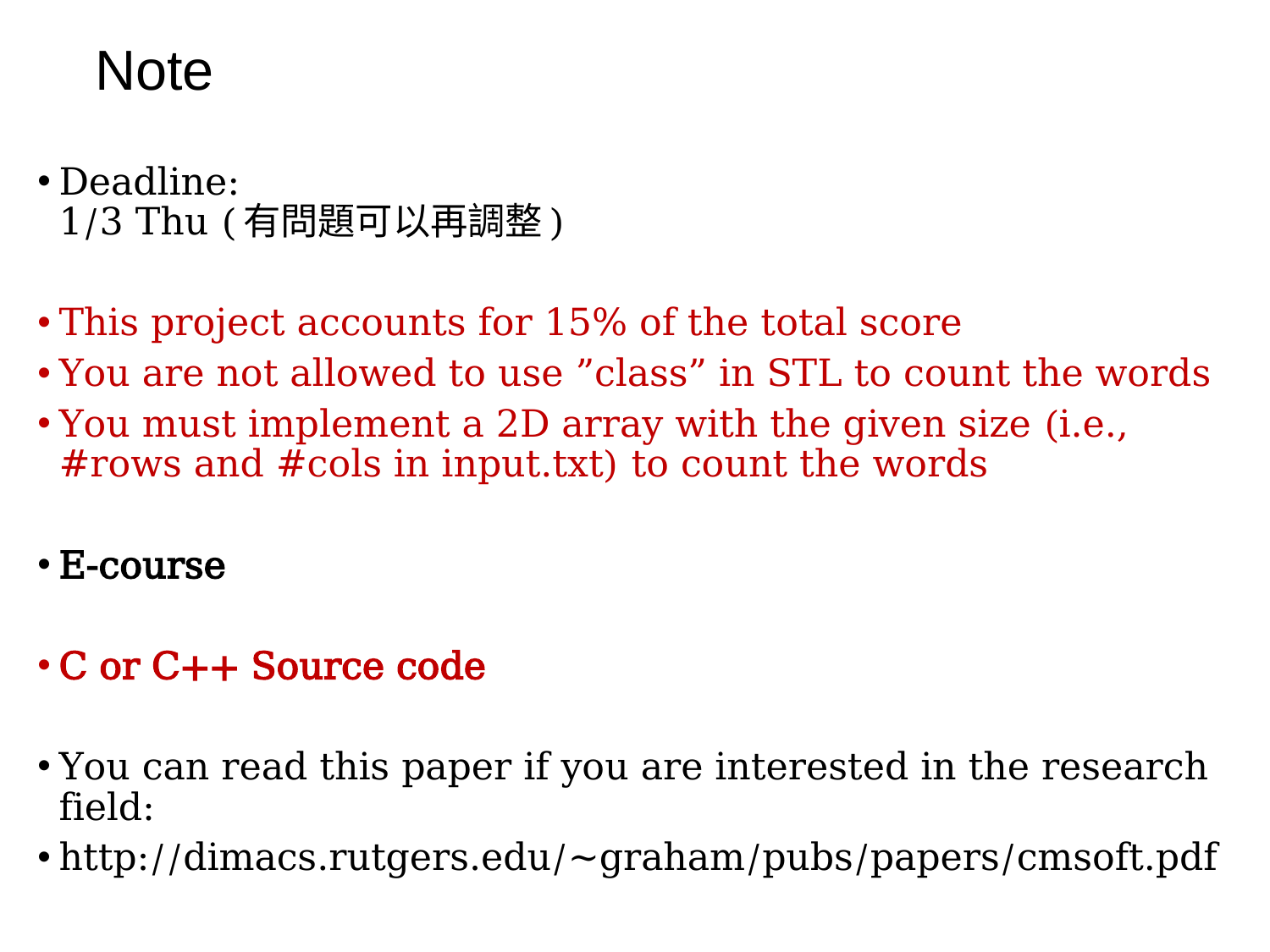

# Note
Deadline:
1/3 Thu (有問題可以再調整)

This project accounts for 15% of the total score
You are not allowed to use ”class” in STL to count the words
You must implement a 2D array with the given size (i.e., #rows and #cols in input.txt) to count the words

E-course

C or C++ Source code

You can read this paper if you are interested in the research field:
http://dimacs.rutgers.edu/~graham/pubs/papers/cmsoft.pdf